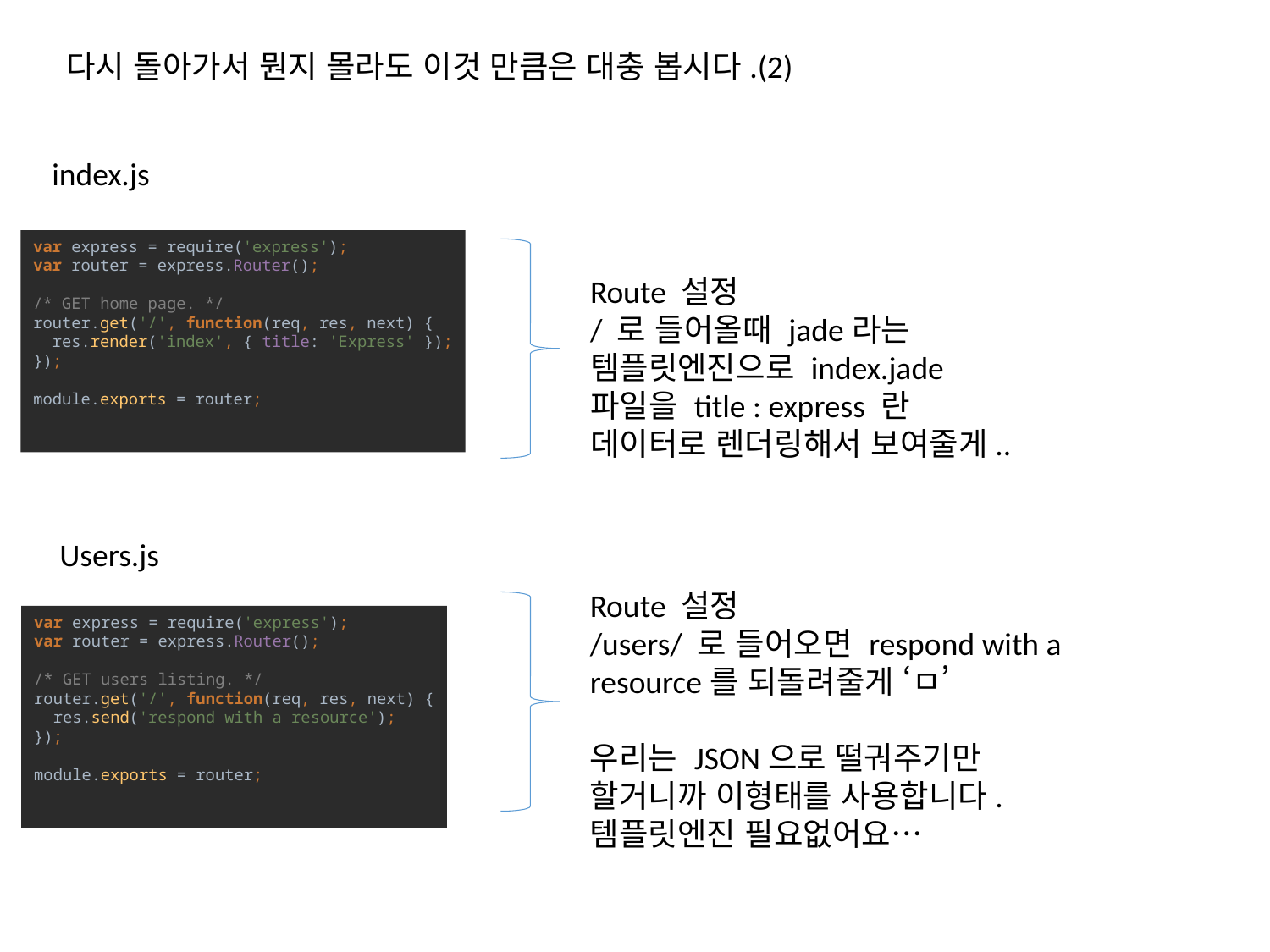

다시 돌아가서 뭔지 몰라도 이것 만큼은 대충 봅시다.(2)
index.js
var express = require('express');
var router = express.Router();
/* GET home page. */
router.get('/', function(req, res, next) {
  res.render('index', { title: 'Express' });
});
module.exports = router;

Route 설정
/ 로 들어올때 jade라는 템플릿엔진으로 index.jade파일을 title : express 란 데이터로 렌더링해서 보여줄게..
Users.js
Route 설정
/users/ 로 들어오면 respond with a resource를 되돌려줄게 ‘ㅁ’

우리는 JSON으로 떨궈주기만 할거니까 이형태를 사용합니다. 템플릿엔진 필요없어요…
var express = require('express');
var router = express.Router();
/* GET users listing. */
router.get('/', function(req, res, next) {
  res.send('respond with a resource');
});
module.exports = router;